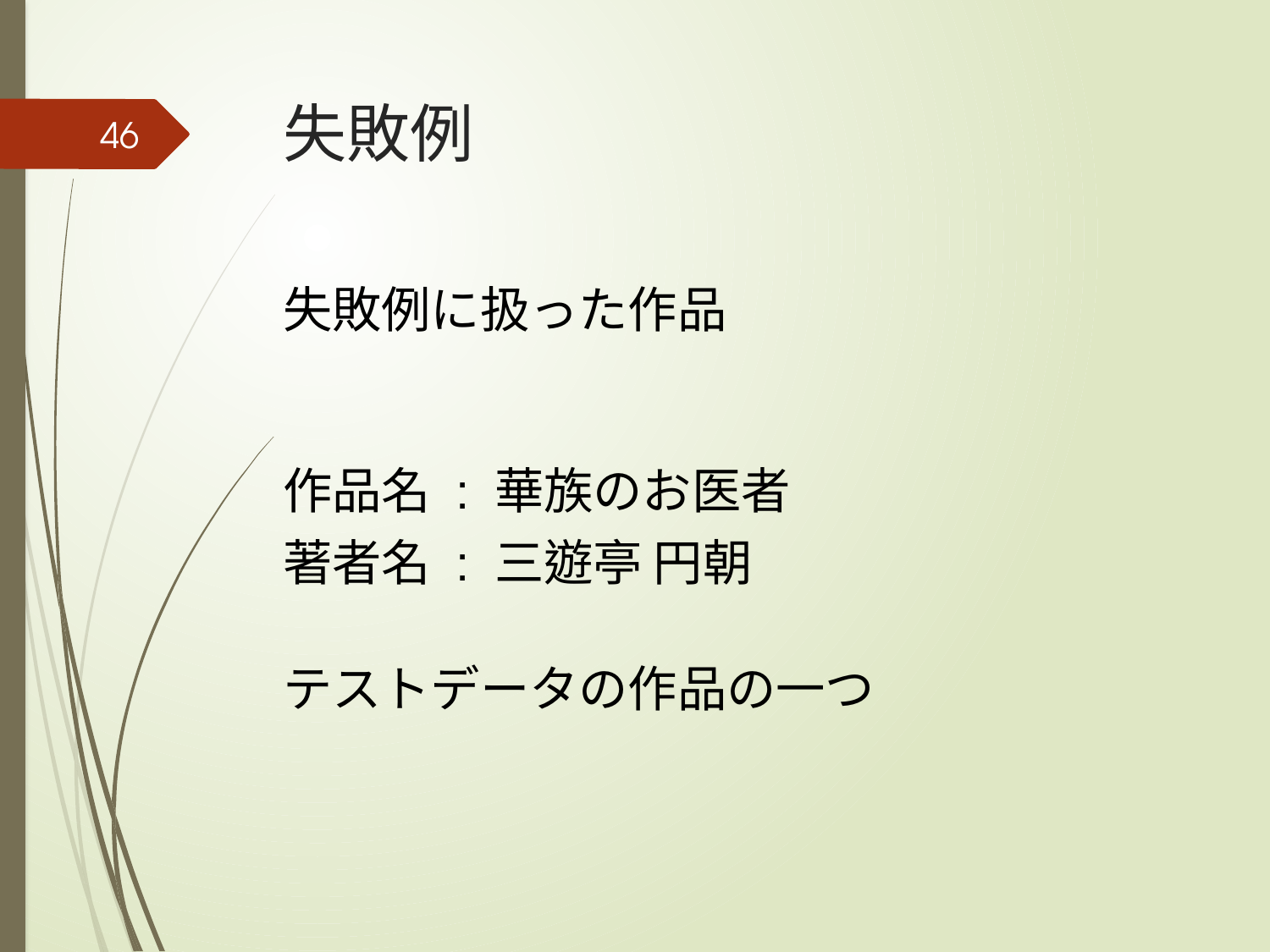

# 失敗例
46
| 失敗例に扱った作品 作品名 : 華族のお医者 著者名 : 三遊亭 円朝 テストデータの作品の一つ |
| --- |